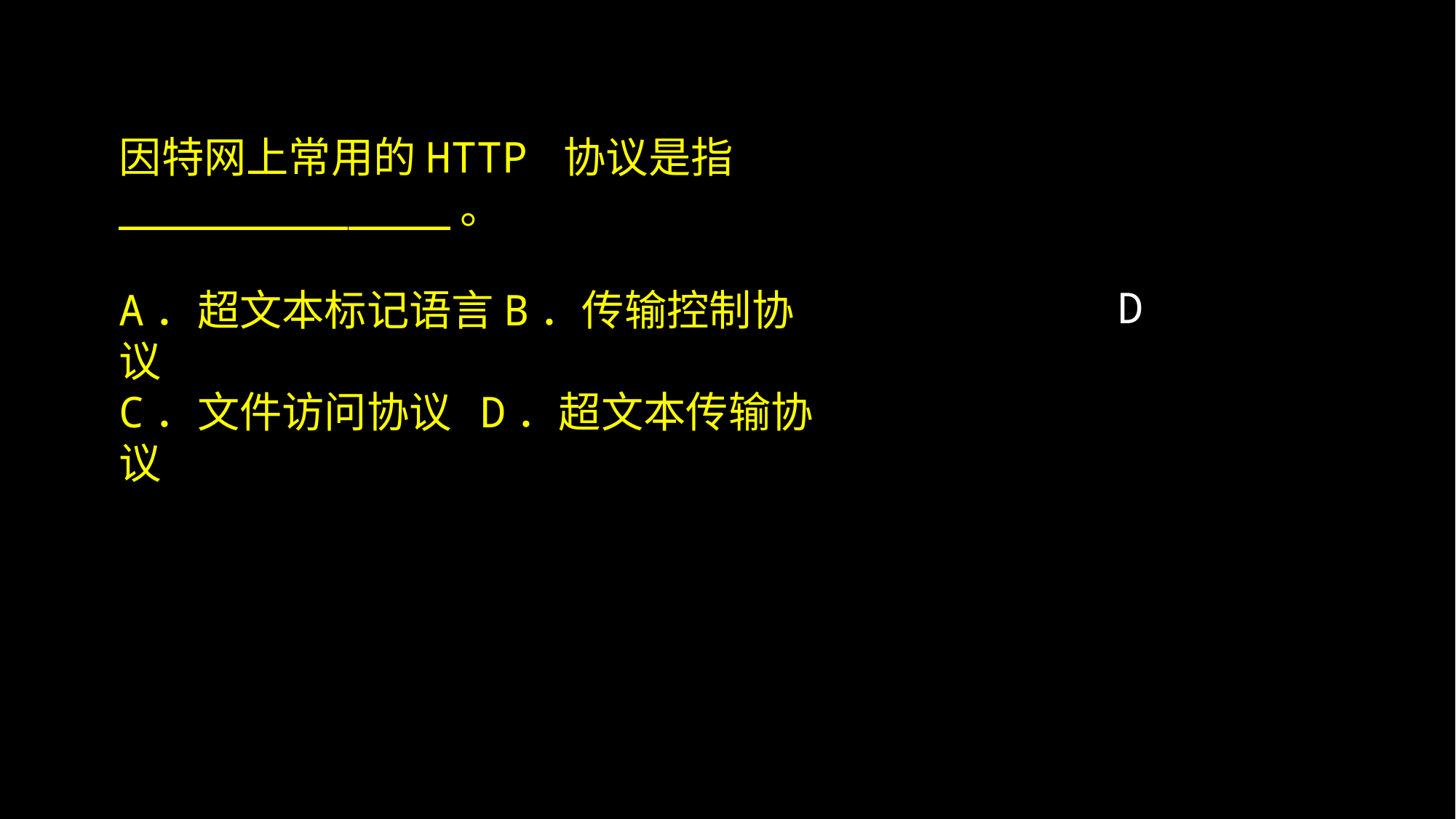

#
因特网上常用的HTTP 协议是指_____________。

A．超文本标记语言B．传输控制协议
C．文件访问协议  D．超文本传输协议
D